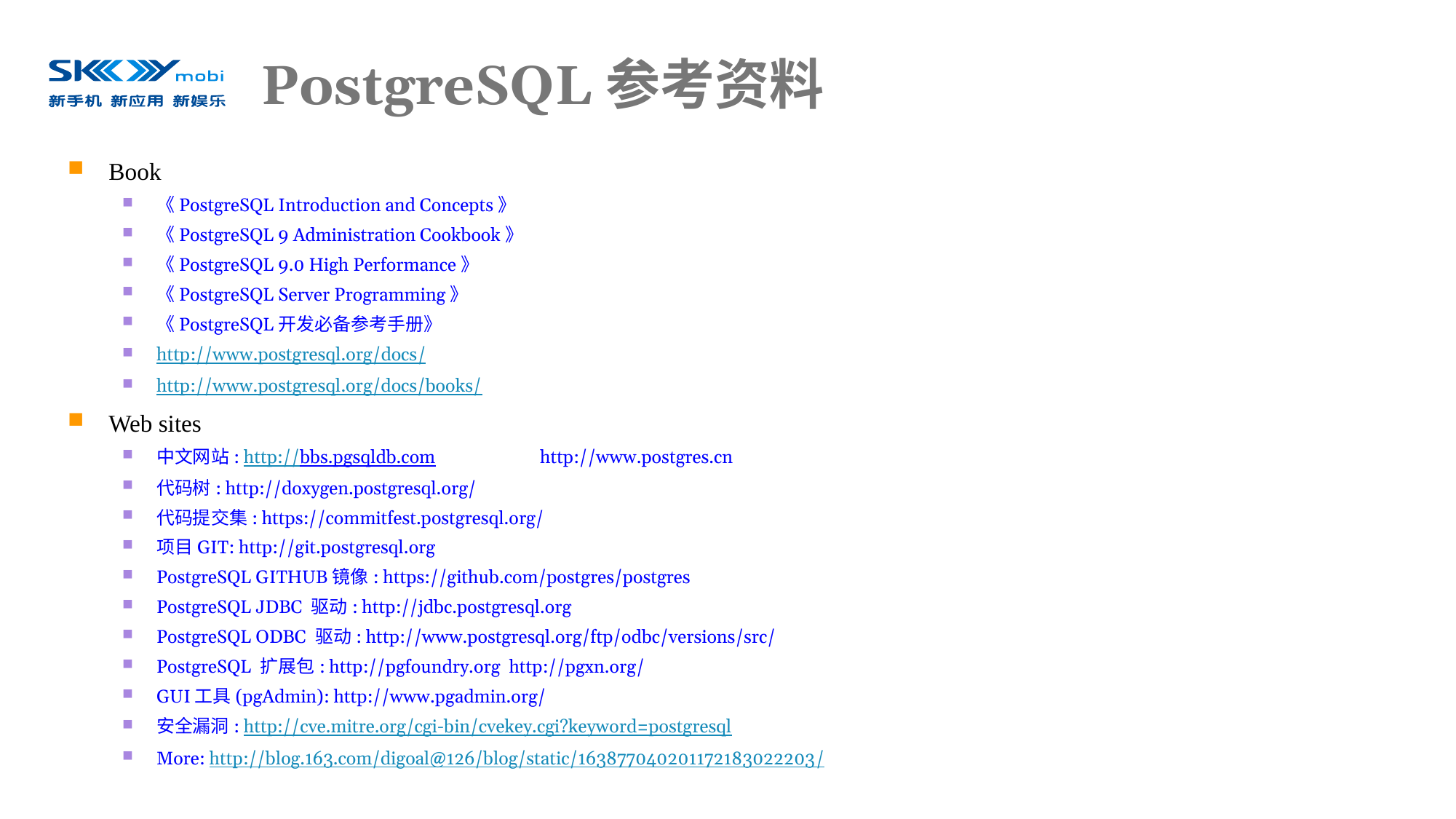

# PostgreSQL参考资料
Book
《PostgreSQL Introduction and Concepts》
《PostgreSQL 9 Administration Cookbook》
《PostgreSQL 9.0 High Performance》
《PostgreSQL Server Programming》
《PostgreSQL开发必备参考手册》
http://www.postgresql.org/docs/
http://www.postgresql.org/docs/books/
Web sites
中文网站: http://bbs.pgsqldb.com                        http://www.postgres.cn
代码树: http://doxygen.postgresql.org/
代码提交集: https://commitfest.postgresql.org/
项目GIT: http://git.postgresql.org
PostgreSQL GITHUB镜像: https://github.com/postgres/postgres
PostgreSQL JDBC 驱动: http://jdbc.postgresql.org
PostgreSQL ODBC 驱动: http://www.postgresql.org/ftp/odbc/versions/src/
PostgreSQL 扩展包: http://pgfoundry.org  http://pgxn.org/
GUI工具(pgAdmin): http://www.pgadmin.org/
安全漏洞: http://cve.mitre.org/cgi-bin/cvekey.cgi?keyword=postgresql
More: http://blog.163.com/digoal@126/blog/static/163877040201172183022203/